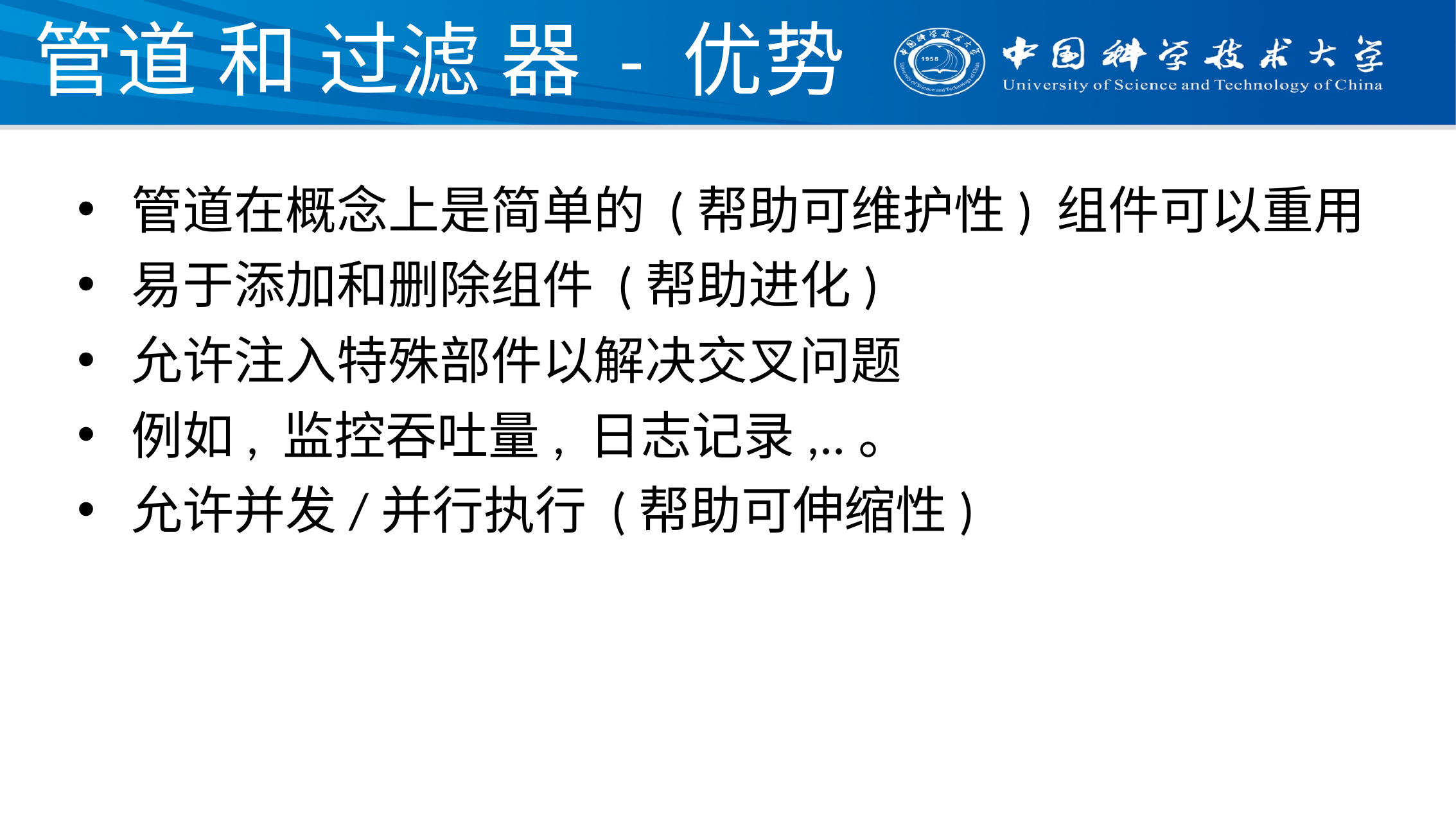

# 管道 和 过滤 器 - 优势
管道在概念上是简单的 (帮助可维护性) 组件可以重用
易于添加和删除组件 (帮助进化)
允许注入特殊部件以解决交叉问题
例如, 监控吞吐量, 日志记录,..。
允许并发/并行执行 (帮助可伸缩性)